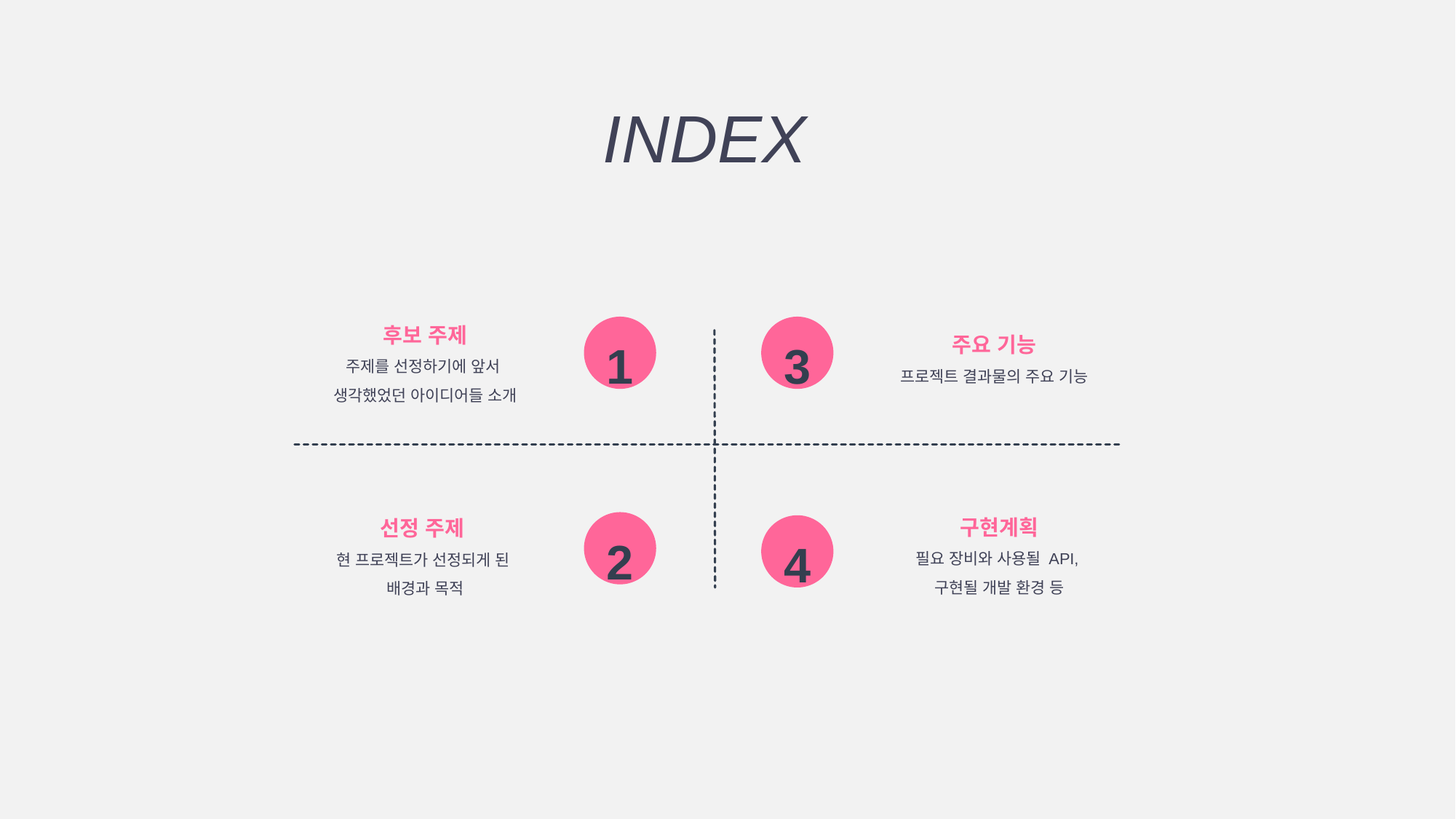

INDEX
1
3
후보 주제
주제를 선정하기에 앞서
생각했었던 아이디어들 소개
주요 기능
프로젝트 결과물의 주요 기능

구현계획
필요 장비와 사용될 API,
구현될 개발 환경 등
선정 주제
현 프로젝트가 선정되게 된
배경과 목적
2
4